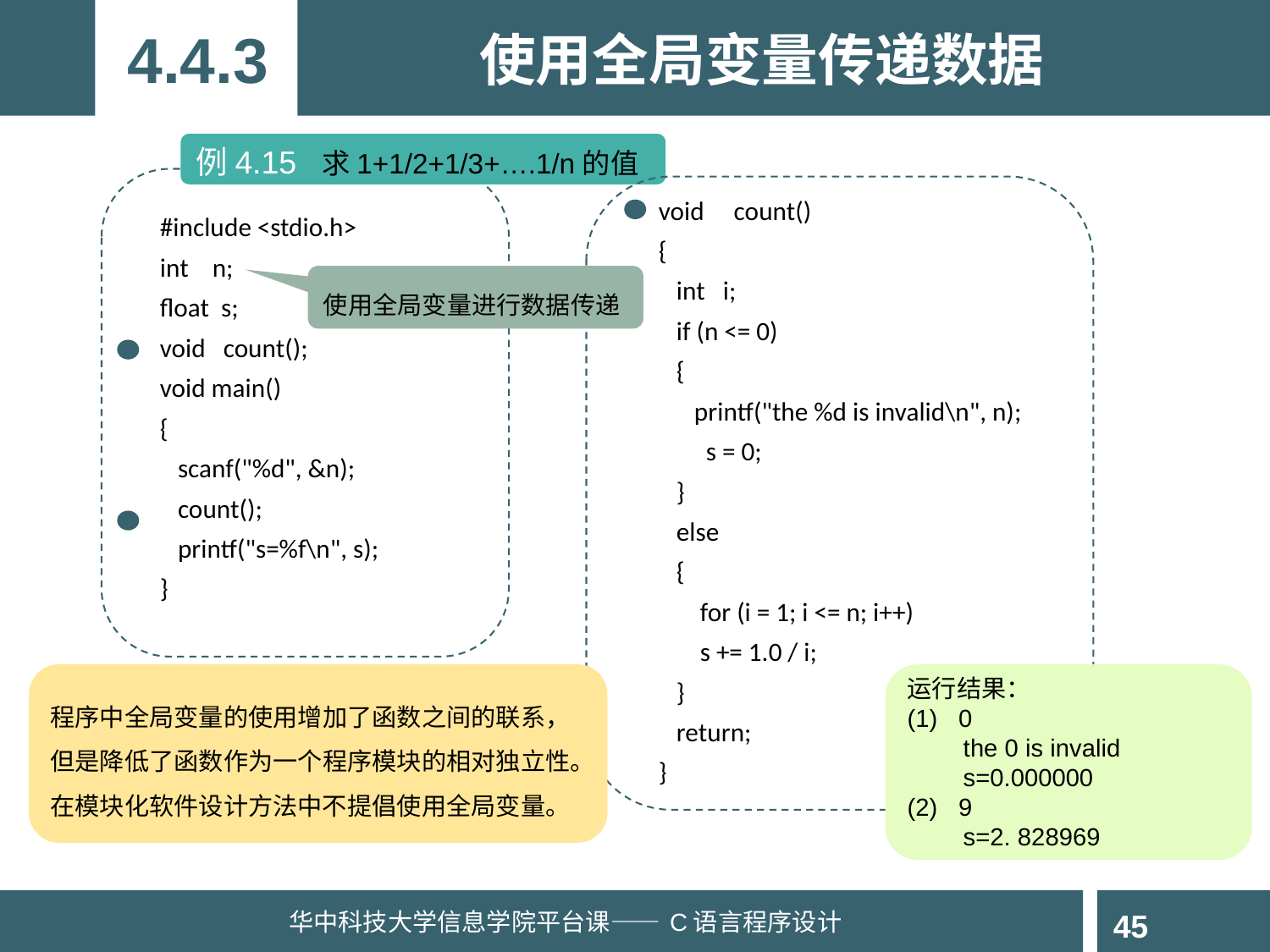

4.4.3
使用全局变量传递数据
例4.15  求1+1/2+1/3+….1/n的值

void     count()
{
   int   i;
   if (n <= 0)
   {
      printf("the %d is invalid\n", n);
        s = 0;
   }
   else
   {
       for (i = 1; i <= n; i++)
       s += 1.0 / i;
   }
   return;
}

#include <stdio.h>
int    n;
float  s;
void   count();
void main()
{
   scanf("%d", &n);
   count();
   printf("s=%f\n", s);
}
使用全局变量进行数据传递

程序中全局变量的使用增加了函数之间的联系，但是降低了函数作为一个程序模块的相对独立性。在模块化软件设计方法中不提倡使用全局变量。
运行结果：
(1)   0
        the 0 is invalid
        s=0.000000
(2)   9
        s=2. 828969